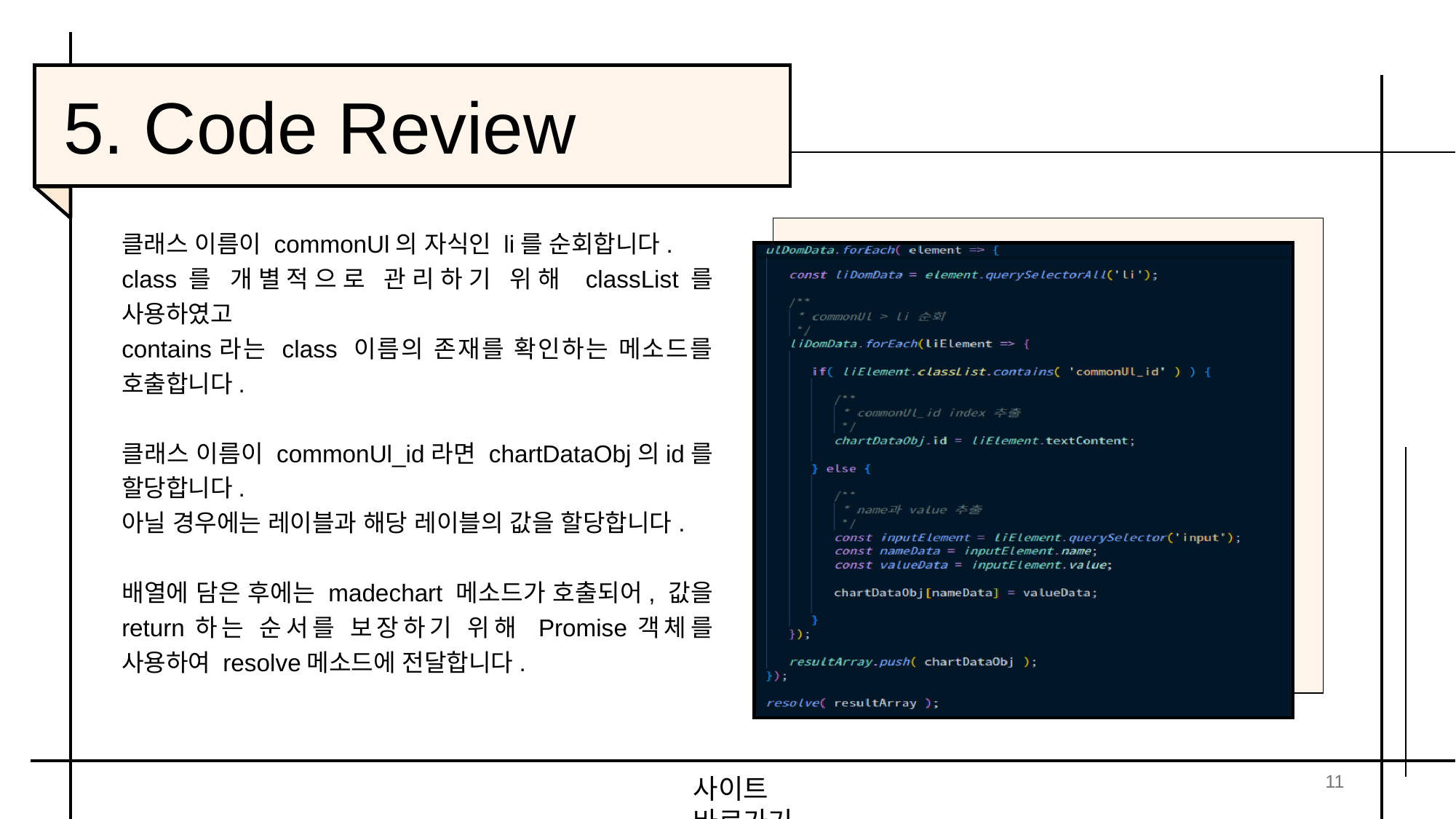

5. Code Review
클래스 이름이 commonUl의 자식인 li를 순회합니다.
class를 개별적으로 관리하기 위해 classList를 사용하였고
contains라는 class 이름의 존재를 확인하는 메소드를 호출합니다.

클래스 이름이 commonUl_id라면 chartDataObj의id를 할당합니다.
아닐 경우에는 레이블과 해당 레이블의 값을 할당합니다.

배열에 담은 후에는 madechart 메소드가 호출되어, 값을 return하는 순서를 보장하기 위해 Promise객체를 사용하여 resolve메소드에 전달합니다.

11
사이트 바로가기